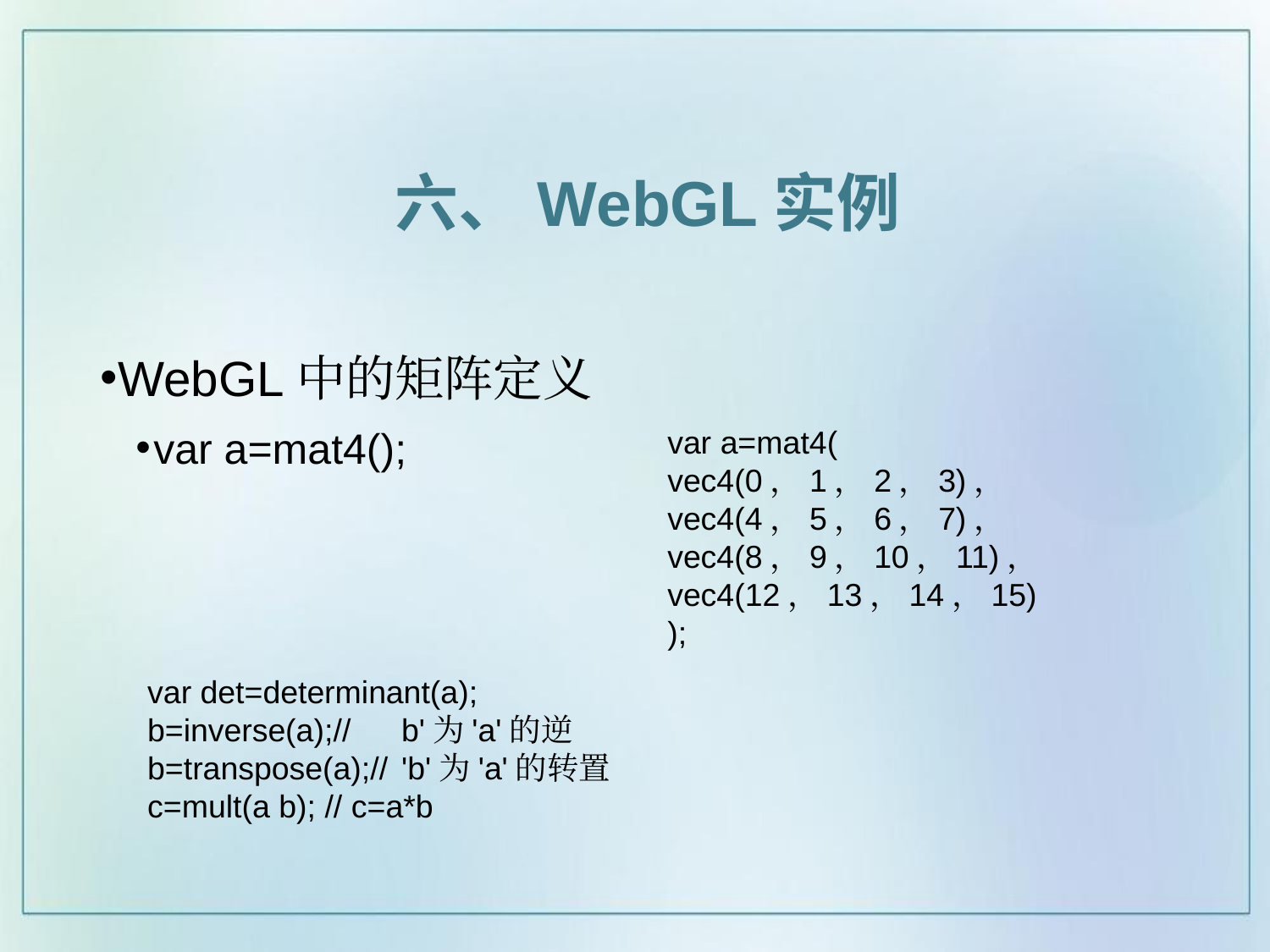

六、WebGL实例
WebGL中的矩阵定义
var a=mat4();

var a=mat4(
vec4(0，1，2，3)，
vec4(4，5，6，7)，
vec4(8，9，10，11)，
vec4(12，13，14，15)
);
var det=determinant(a);
b=inverse(a);// 	b'为'a'的逆
b=transpose(a);//	'b'为'a'的转置
c=mult(a b); // c=a*b